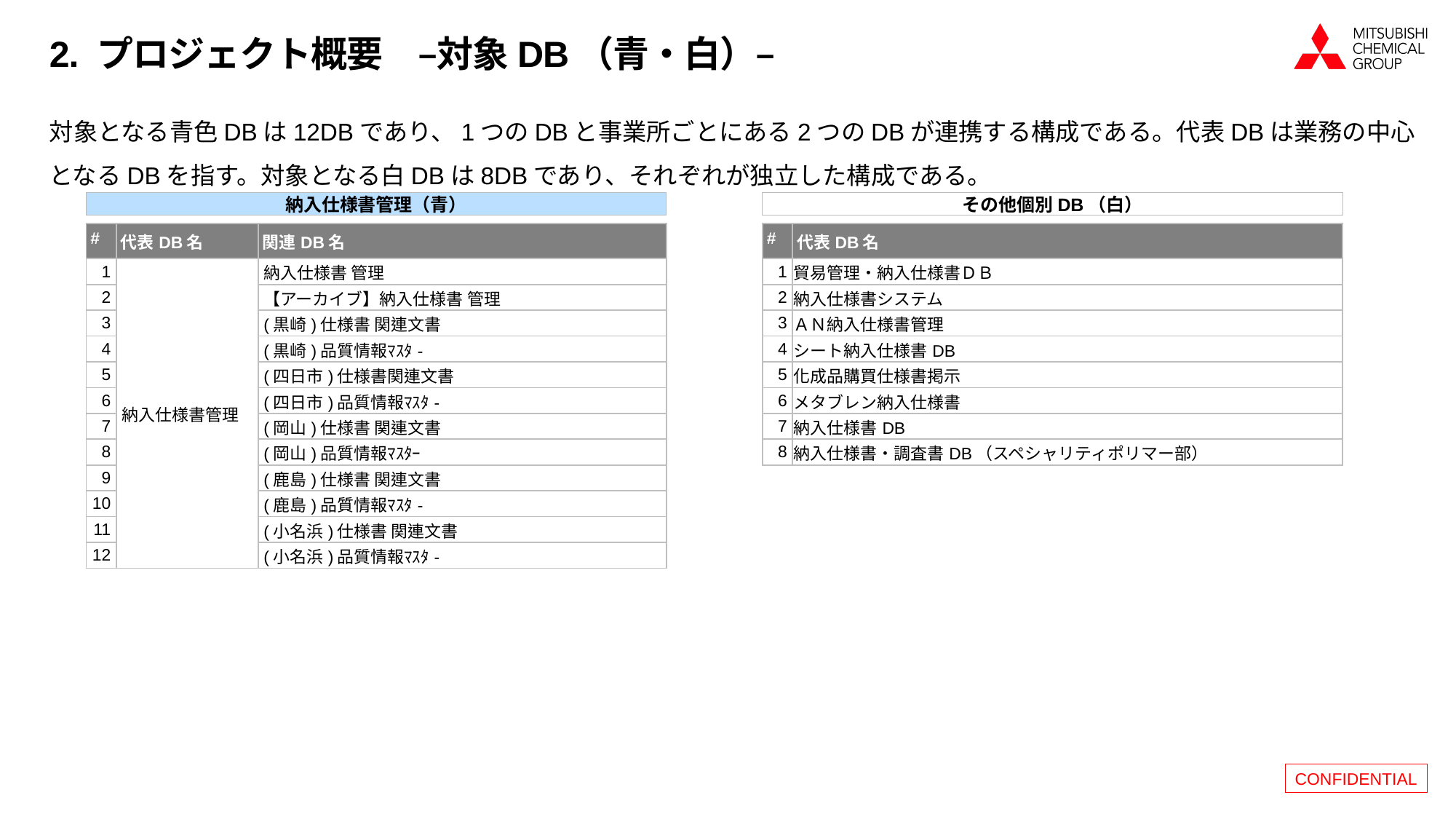

# 2. プロジェクト概要　–対象DB（青・白）–
対象となる青色DBは12DBであり、1つのDBと事業所ごとにある2つのDBが連携する構成である。代表DBは業務の中心となるDBを指す。対象となる白DBは8DBであり、それぞれが独立した構成である。
納入仕様書管理（青）
その他個別DB（白）
| # | 代表DB名 |
| --- | --- |
| 1 | 貿易管理・納入仕様書ＤＢ |
| 2 | 納入仕様書システム |
| 3 | ＡＮ納入仕様書管理 |
| 4 | シート納入仕様書DB |
| 5 | 化成品購買仕様書掲示 |
| 6 | メタブレン納入仕様書 |
| 7 | 納入仕様書DB |
| 8 | 納入仕様書・調査書DB（スペシャリティポリマー部） |
| # | 代表DB名 | 関連DB名 |
| --- | --- | --- |
| 1 | 納入仕様書管理 | 納入仕様書 管理 |
| 2 |  | 【アーカイブ】納入仕様書 管理 |
| 3 |  | (黒崎)仕様書 関連文書 |
| 4 |  | (黒崎)品質情報ﾏｽﾀ- |
| 5 |  | (四日市)仕様書関連文書 |
| 6 |  | (四日市)品質情報ﾏｽﾀ- |
| 7 |  | (岡山)仕様書 関連文書 |
| 8 |  | (岡山)品質情報ﾏｽﾀｰ |
| 9 |  | (鹿島)仕様書 関連文書 |
| 10 |  | (鹿島)品質情報ﾏｽﾀ- |
| 11 |  | (小名浜)仕様書 関連文書 |
| 12 |  | (小名浜)品質情報ﾏｽﾀ- |